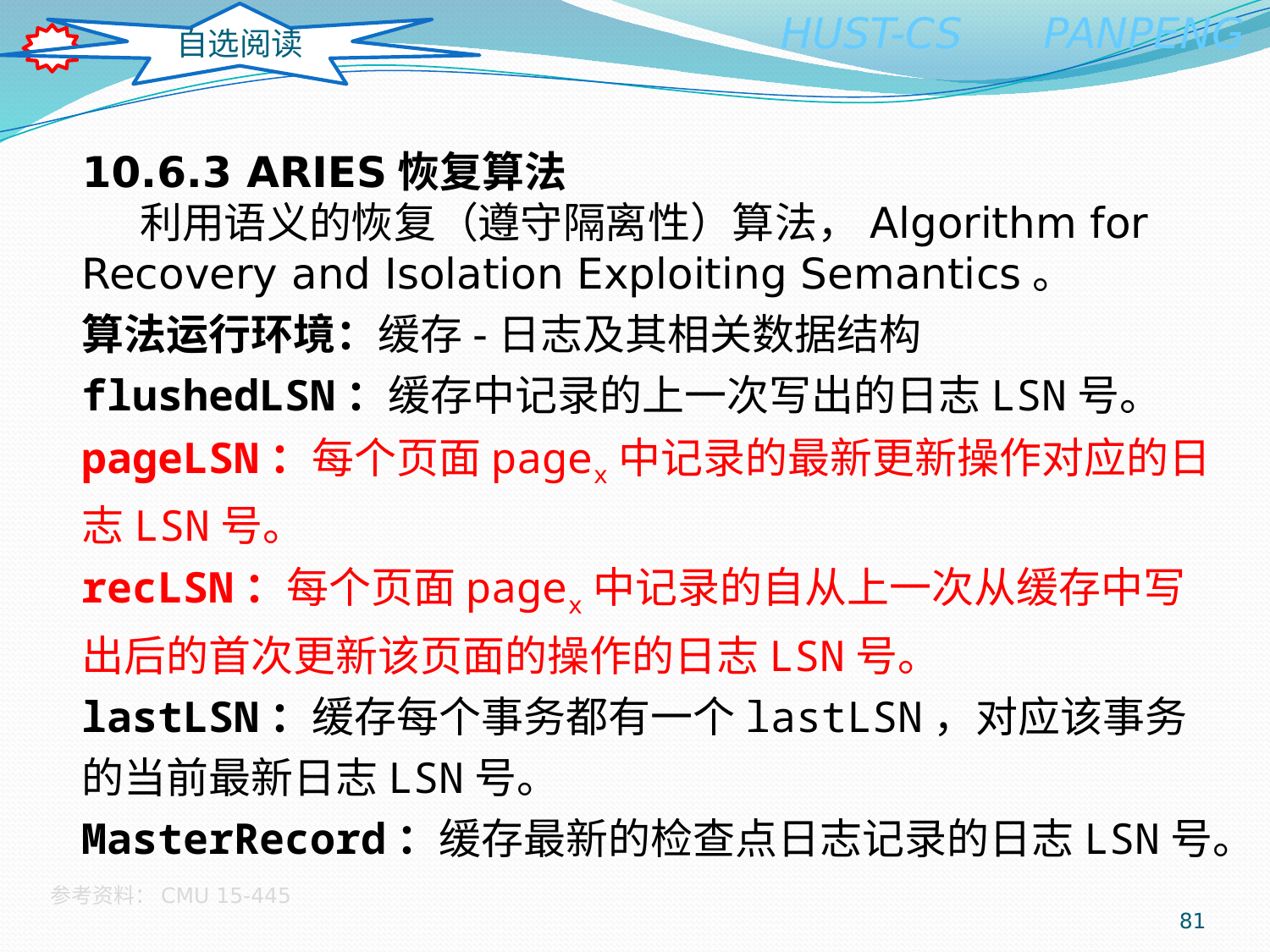

自选阅读

10.6.3 ARIES恢复算法
     利用语义的恢复（遵守隔离性）算法，Algorithm for Recovery and Isolation Exploiting Semantics。
算法运行环境：缓存-日志及其相关数据结构
flushedLSN：缓存中记录的上一次写出的日志LSN号。
pageLSN：每个页面pagex中记录的最新更新操作对应的日志LSN号。
recLSN：每个页面pagex中记录的自从上一次从缓存中写出后的首次更新该页面的操作的日志LSN号。
lastLSN：缓存每个事务都有一个lastLSN，对应该事务的当前最新日志LSN号。
MasterRecord：缓存最新的检查点日志记录的日志LSN号。
参考资料：CMU 15-445
81